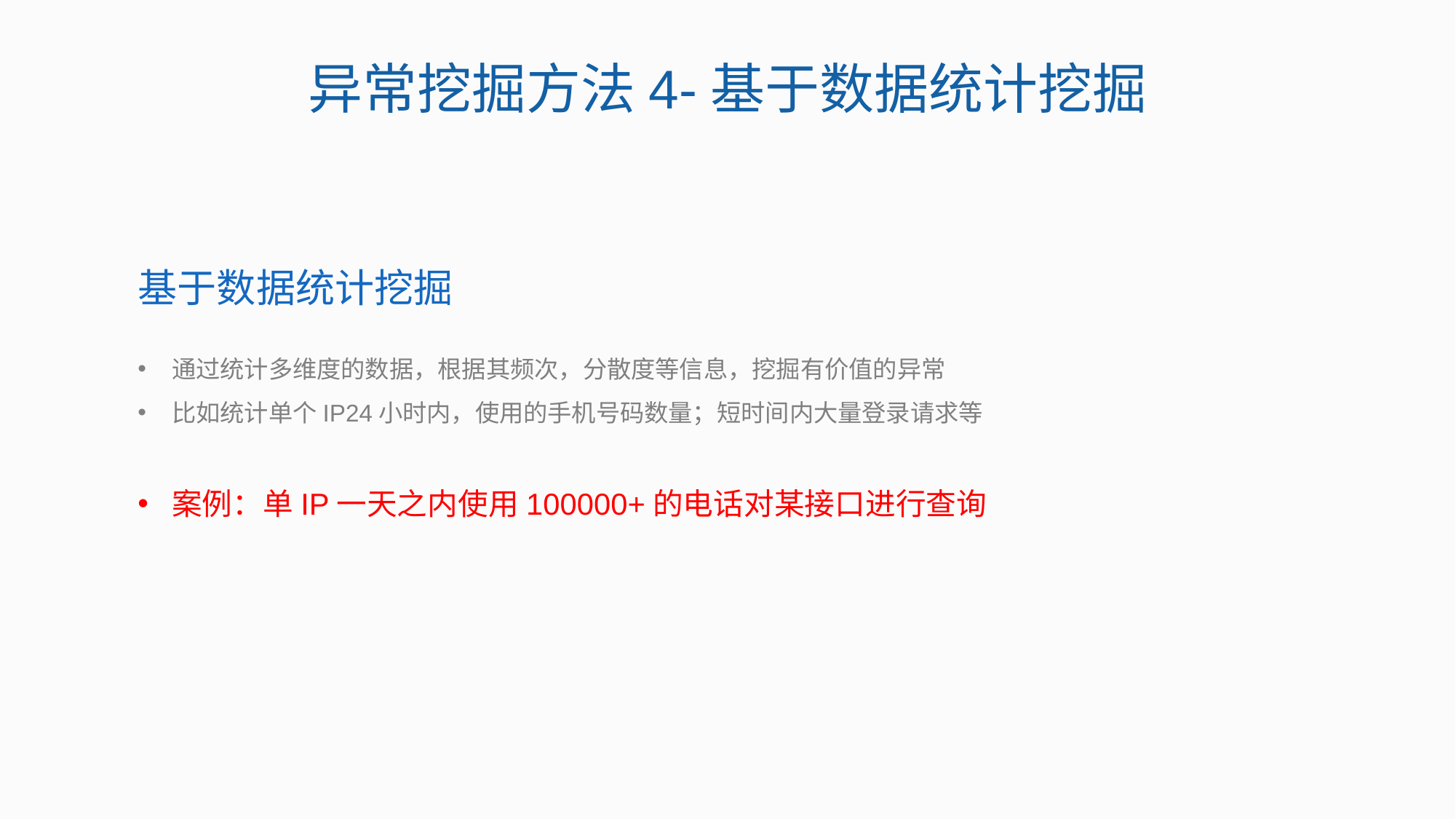

# 异常挖掘方法4-基于数据统计挖掘
基于数据统计挖掘

通过统计多维度的数据，根据其频次，分散度等信息，挖掘有价值的异常
比如统计单个IP24小时内，使用的手机号码数量；短时间内大量登录请求等

案例：单IP一天之内使用100000+的电话对某接口进行查询